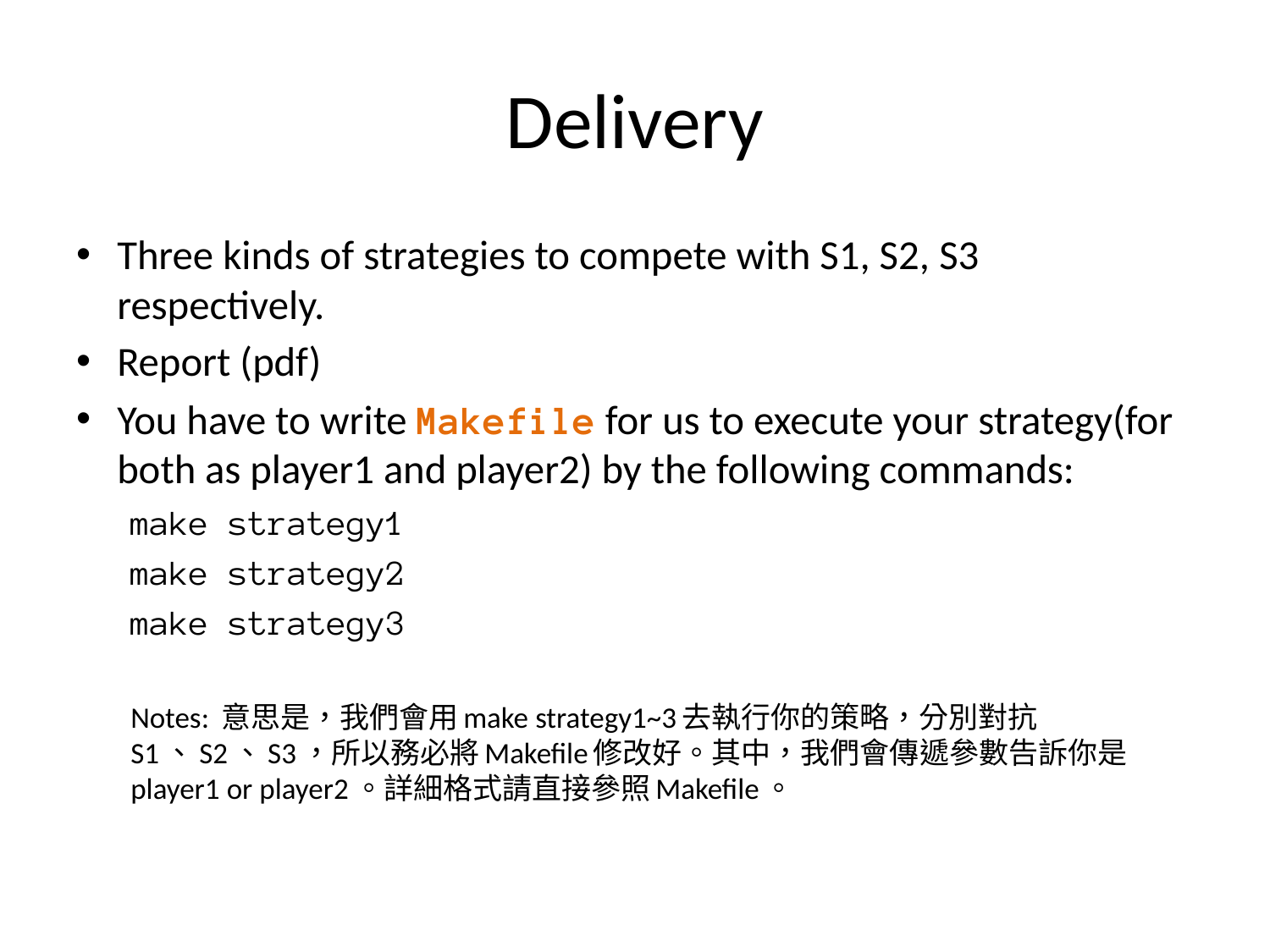

# Delivery
Three kinds of strategies to compete with S1, S2, S3 respectively.
Report (pdf)
You have to write Makefile for us to execute your strategy(for both as player1 and player2) by the following commands:
make strategy1
make strategy2
make strategy3

Notes: 意思是，我們會用make strategy1~3去執行你的策略，分別對抗S1、S2、S3，所以務必將Makefile修改好。其中，我們會傳遞參數告訴你是player1 or player2。詳細格式請直接參照Makefile。